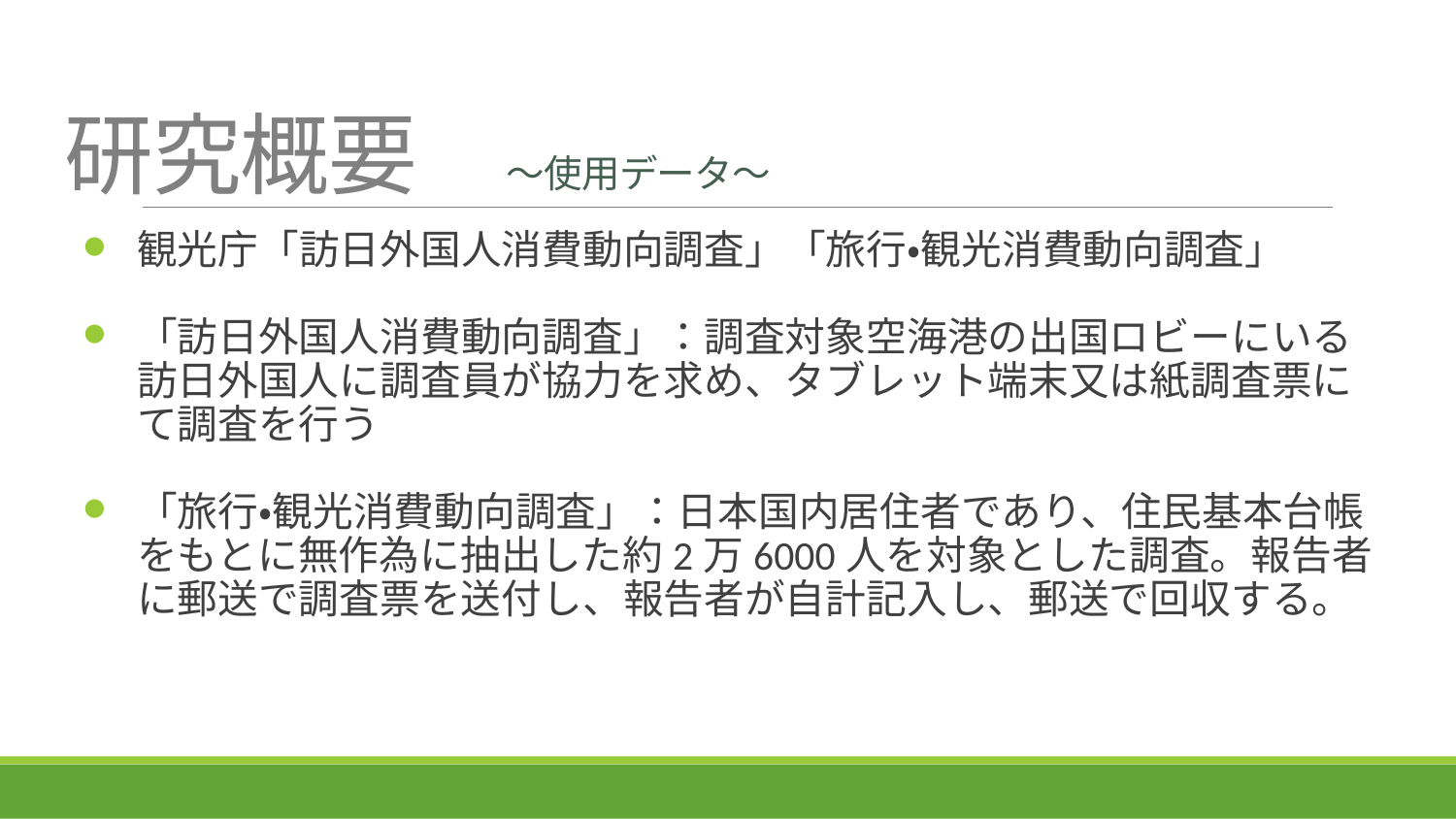

# 研究概要　〜使用データ〜

観光庁「訪日外国人消費動向調査」「旅行・観光消費動向調査」

「訪日外国人消費動向調査」：調査対象空海港の出国ロビーにいる訪日外国人に調査員が協力を求め、タブレット端末又は紙調査票にて調査を行う

「旅行・観光消費動向調査」：日本国内居住者であり、住民基本台帳をもとに無作為に抽出した約2万6000人を対象とした調査。報告者に郵送で調査票を送付し、報告者が自計記入し、郵送で回収する。